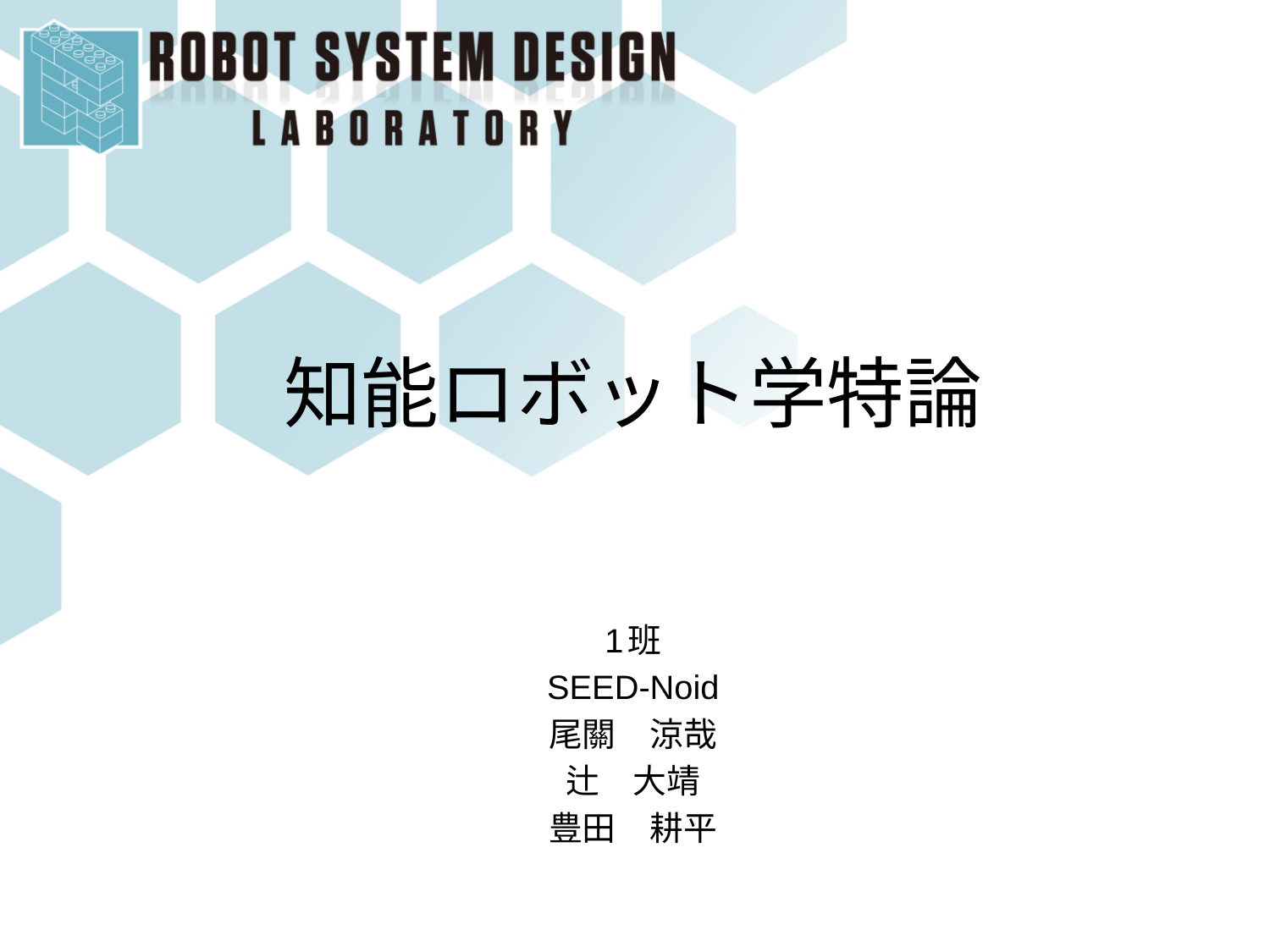

# 知能ロボット学特論
1班
SEED-Noid
尾關　涼哉
辻　大靖
豊田　耕平